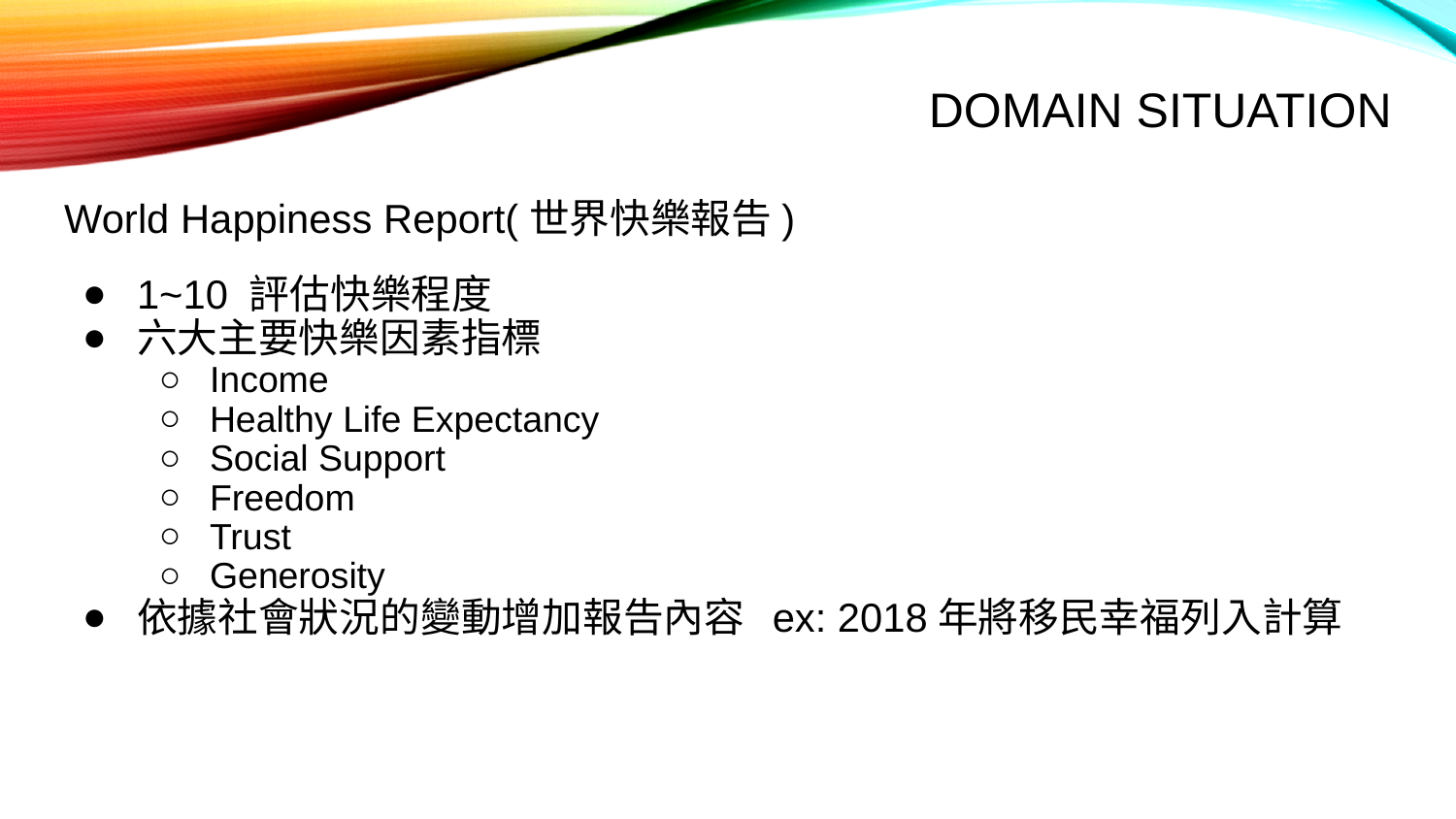

# Domain Situation
World Happiness Report(世界快樂報告)
1~10 評估快樂程度
六大主要快樂因素指標
Income
Healthy Life Expectancy
Social Support
Freedom
Trust
Generosity
依據社會狀況的變動增加報告內容  ex: 2018年將移民幸福列入計算